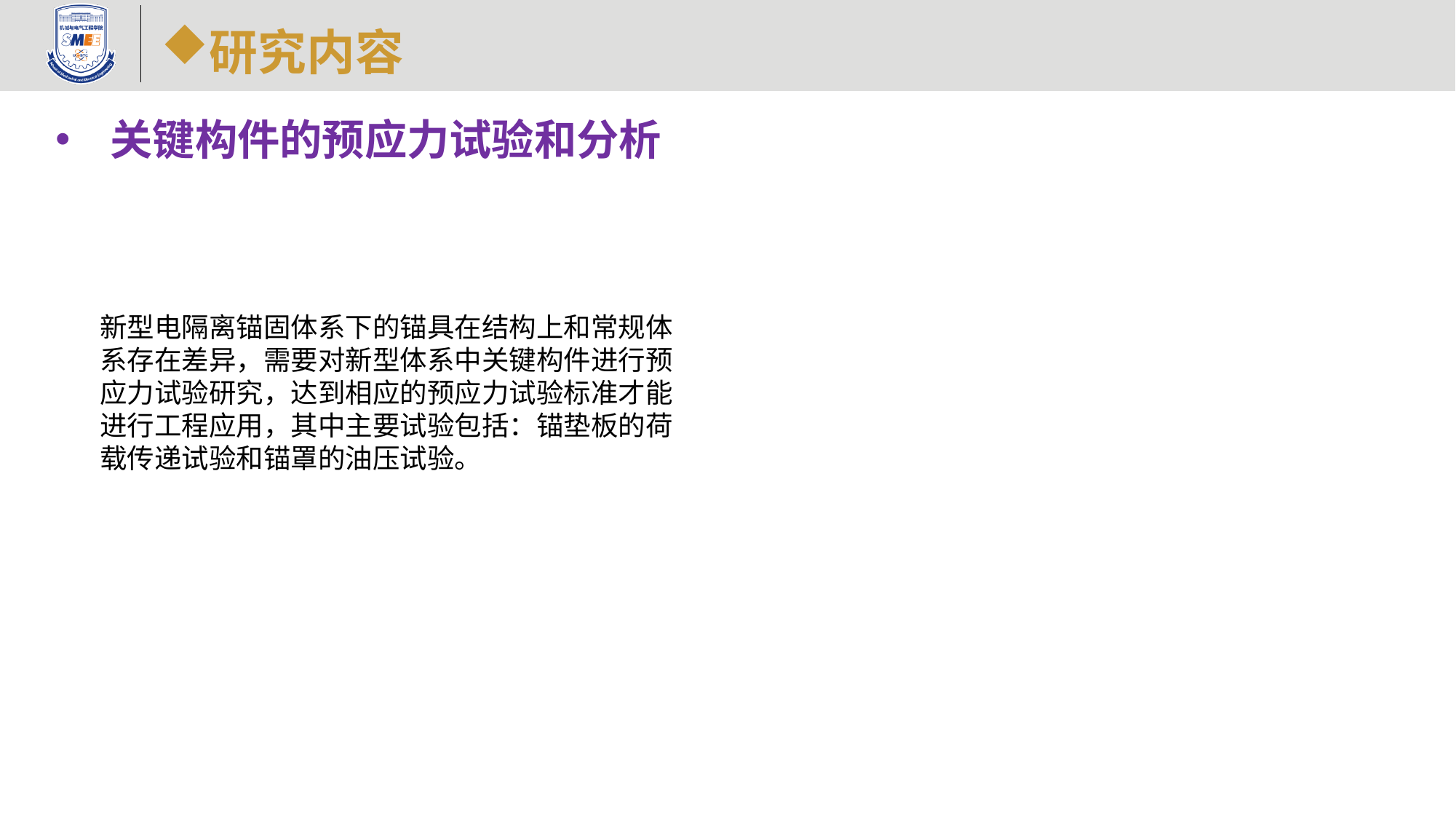

研究内容
关键构件的预应力试验和分析

新型电隔离锚固体系下的锚具在结构上和常规体系存在差异，需要对新型体系中关键构件进行预应力试验研究，达到相应的预应力试验标准才能进行工程应用，其中主要试验包括：锚垫板的荷载传递试验和锚罩的油压试验。